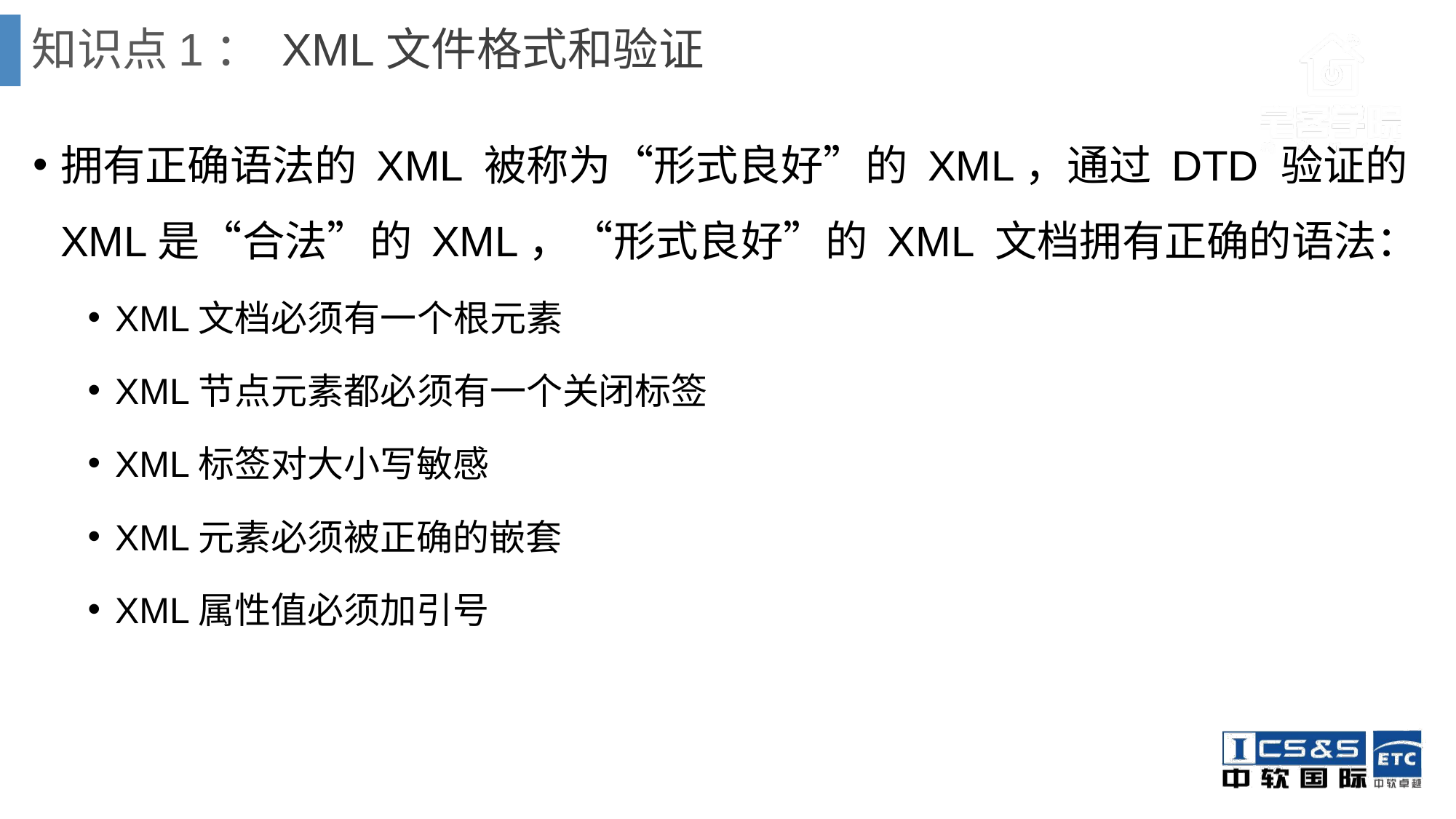

# 知识点1： XML文件格式和验证
拥有正确语法的 XML 被称为“形式良好”的 XML，通过 DTD 验证的XML是“合法”的 XML，“形式良好”的 XML 文档拥有正确的语法：
XML文档必须有一个根元素
XML节点元素都必须有一个关闭标签
XML标签对大小写敏感
XML元素必须被正确的嵌套
XML属性值必须加引号